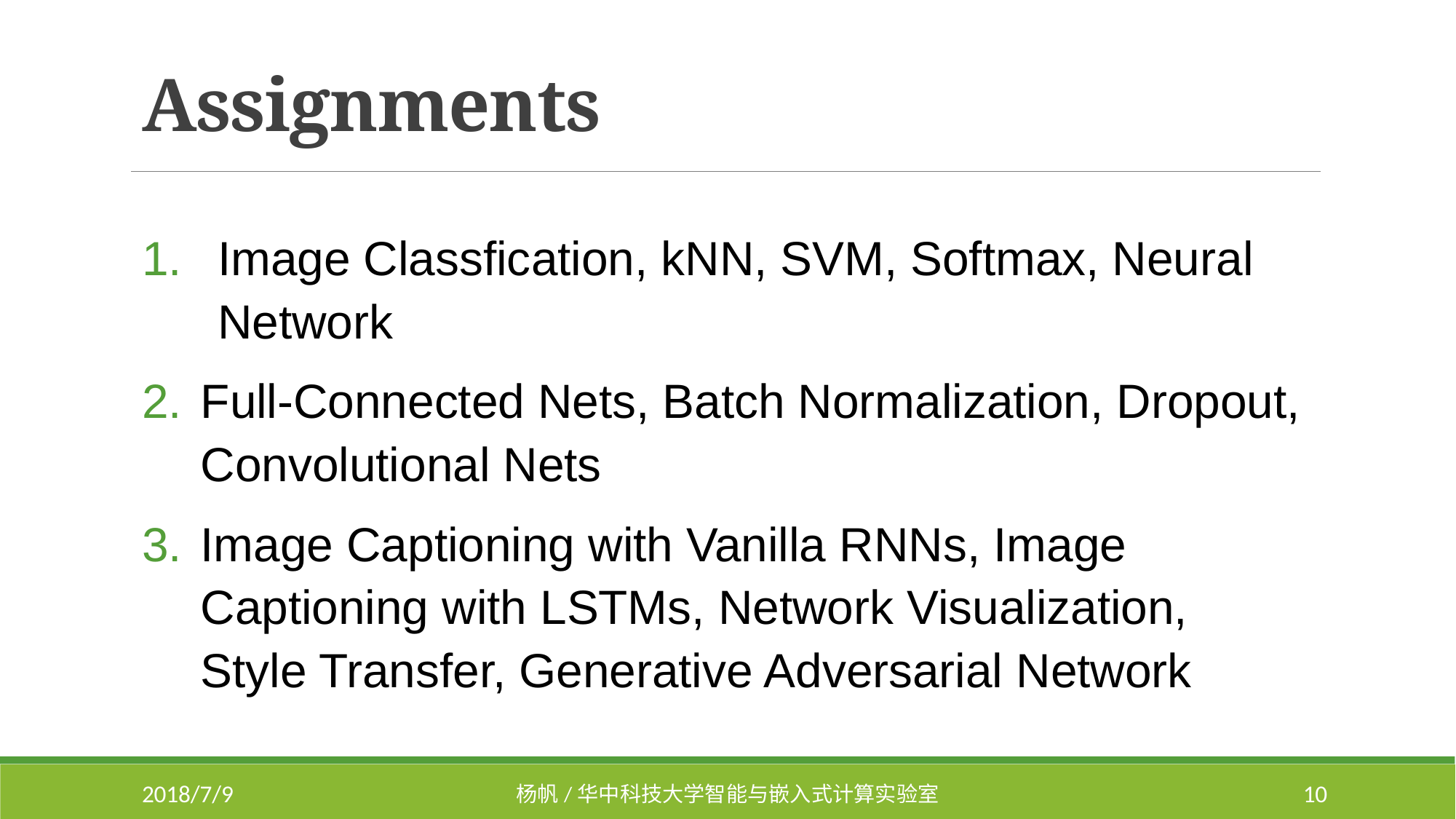

# Assignments
Image Classfication, kNN, SVM, Softmax, Neural Network
Full-Connected Nets, Batch Normalization, Dropout, Convolutional Nets
Image Captioning with Vanilla RNNs, Image Captioning with LSTMs, Network Visualization, Style Transfer, Generative Adversarial Network

2018/7/9
杨帆/华中科技大学智能与嵌入式计算实验室
10